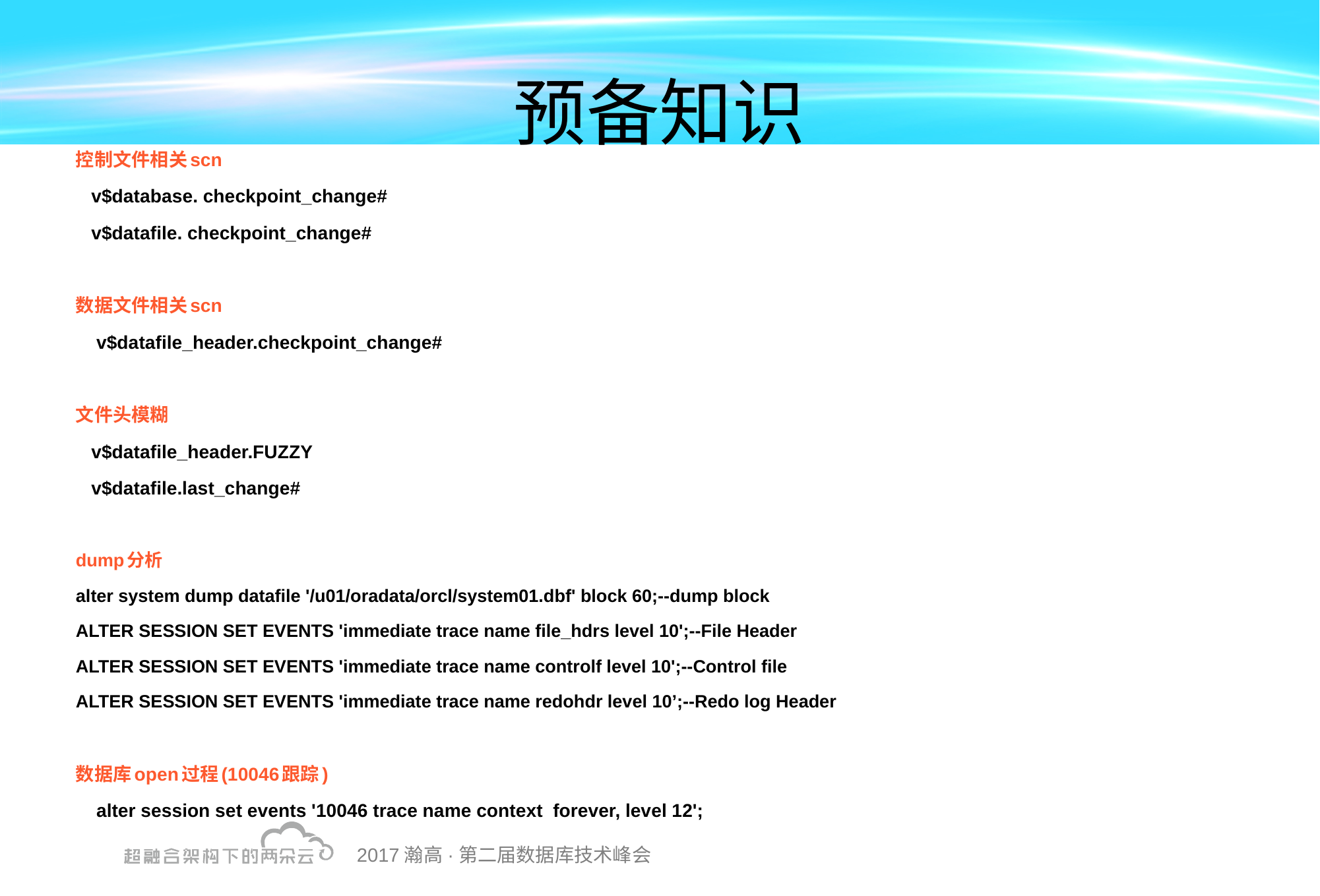

预备知识
控制文件相关scn
   v$database. checkpoint_change#
   v$datafile. checkpoint_change#

数据文件相关scn
    v$datafile_header.checkpoint_change#

文件头模糊
   v$datafile_header.FUZZY
   v$datafile.last_change#

dump分析
alter system dump datafile '/u01/oradata/orcl/system01.dbf' block 60;--dump block
ALTER SESSION SET EVENTS 'immediate trace name file_hdrs level 10';--File Header
ALTER SESSION SET EVENTS 'immediate trace name controlf level 10';--Control file
ALTER SESSION SET EVENTS 'immediate trace name redohdr level 10’;--Redo log Header

数据库open过程(10046跟踪)
    alter session set events '10046 trace name context  forever, level 12';

# 点击输入文字